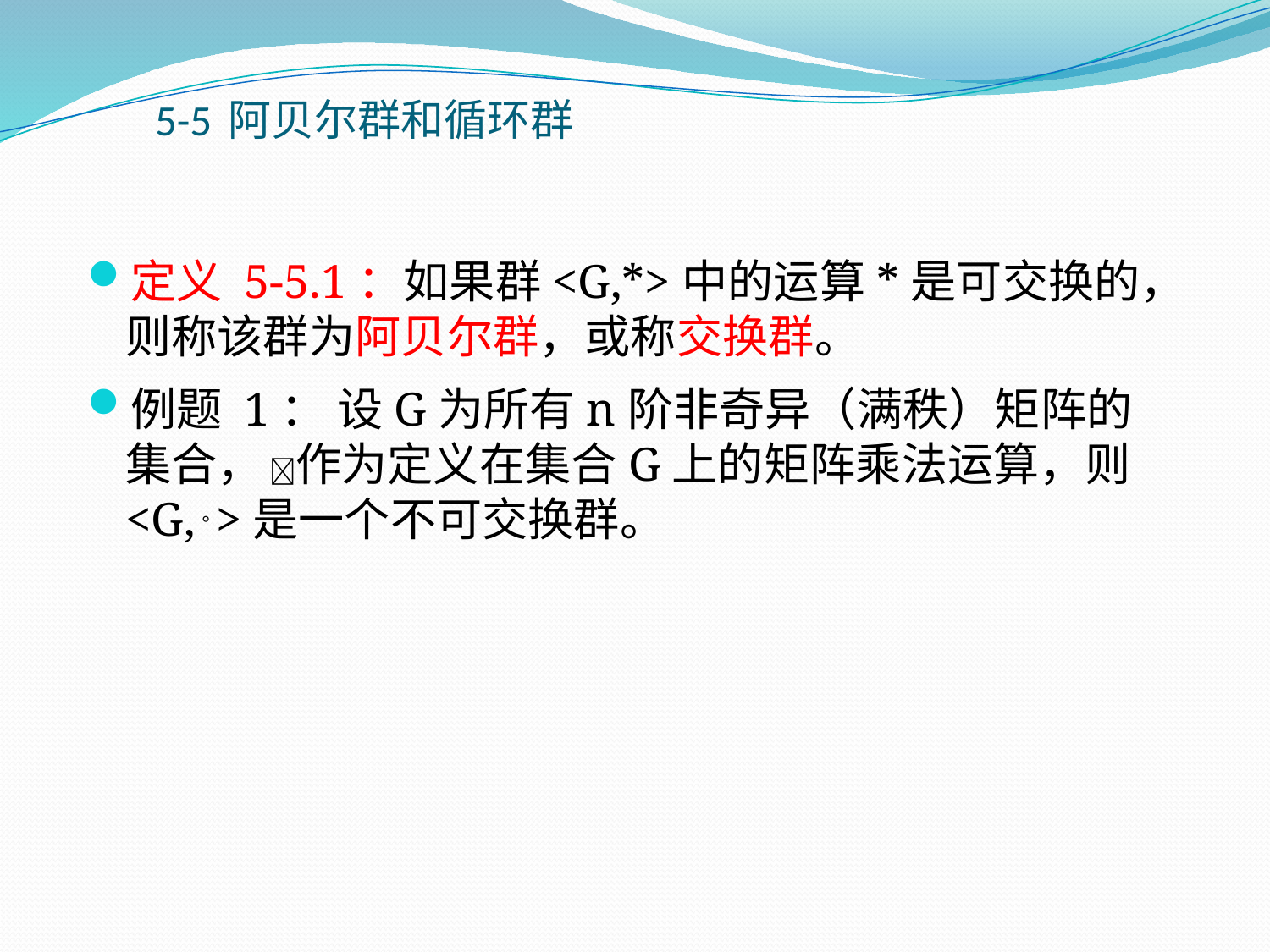

# 5-5 阿贝尔群和循环群
定义 5-5.1：如果群<G,*>中的运算*是可交换的，则称该群为阿贝尔群，或称交换群。
例题 1： 设G为所有n阶非奇异（满秩）矩阵的集合， °作为定义在集合G上的矩阵乘法运算，则<G, ° >是一个不可交换群。